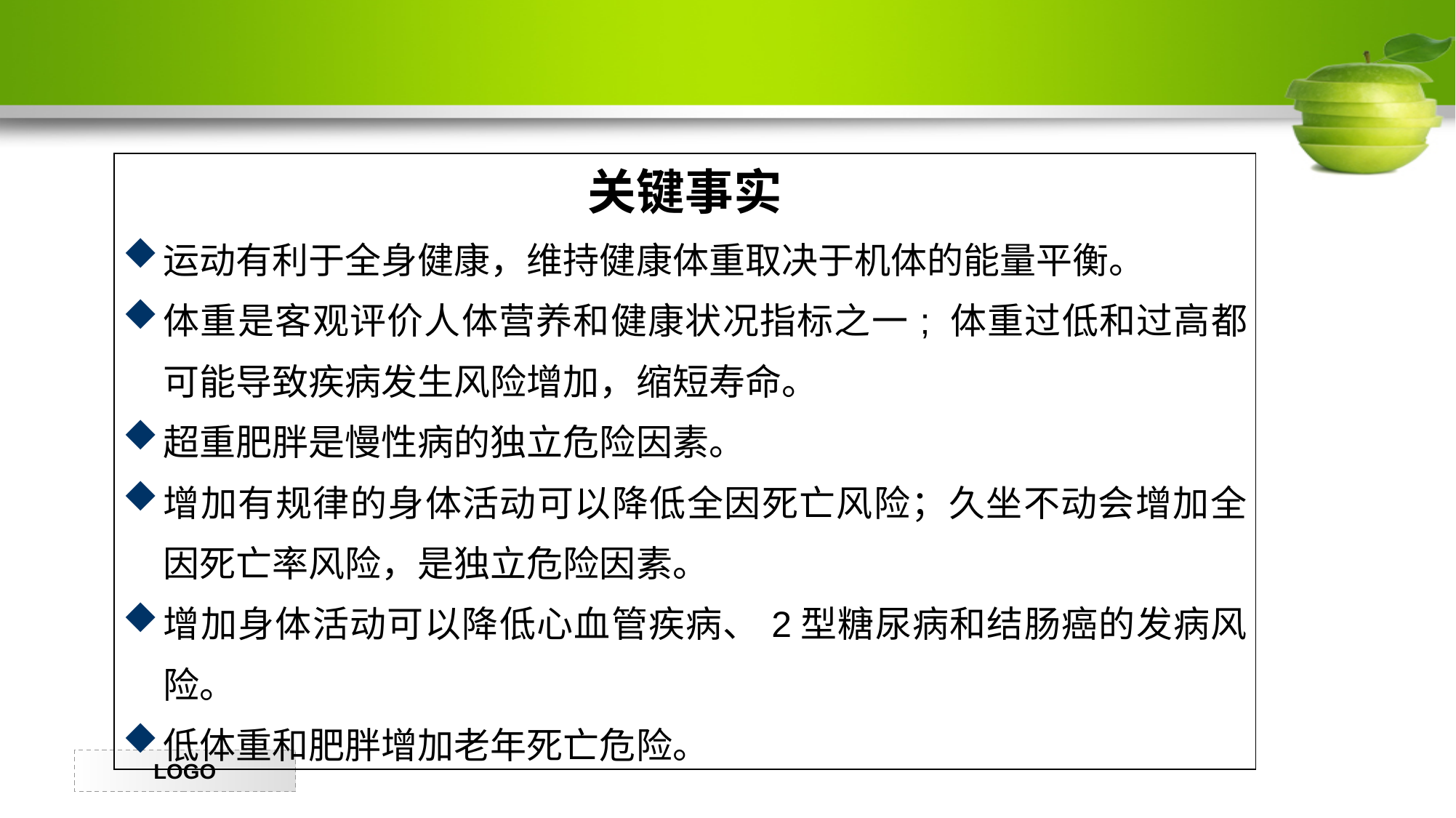

#
| 关键事实 运动有利于全身健康，维持健康体重取决于机体的能量平衡。 体重是客观评价人体营养和健康状况指标之一; 体重过低和过高都可能导致疾病发生风险增加，缩短寿命。 超重肥胖是慢性病的独立危险因素。 增加有规律的身体活动可以降低全因死亡风险；久坐不动会增加全因死亡率风险，是独立危险因素。 增加身体活动可以降低心血管疾病、2型糖尿病和结肠癌的发病风险。 低体重和肥胖增加老年死亡危险。 |
| --- |